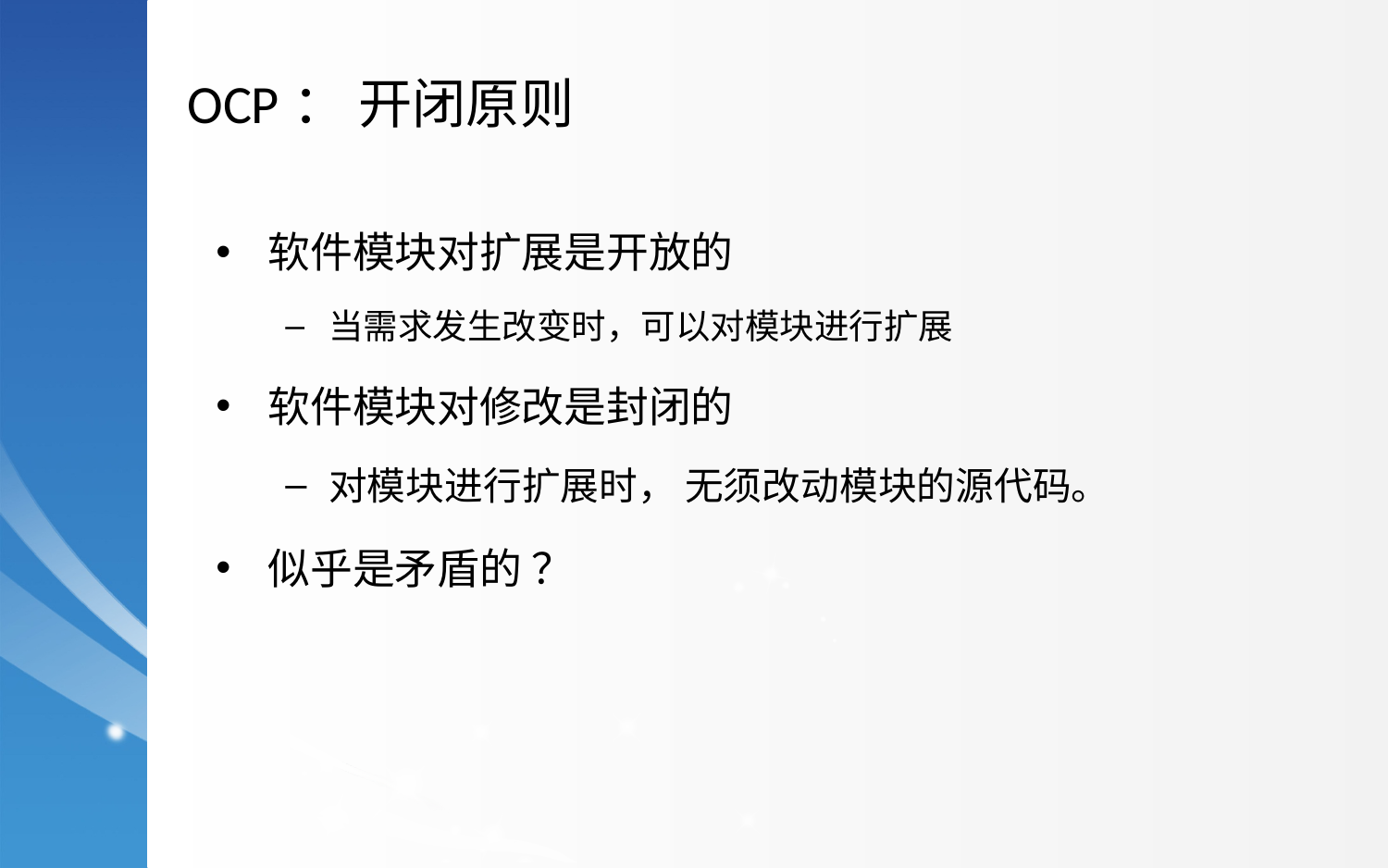

OCP： 开闭原则

软件模块对扩展是开放的
当需求发生改变时，可以对模块进行扩展
软件模块对修改是封闭的
对模块进行扩展时， 无须改动模块的源代码。
似乎是矛盾的 ？